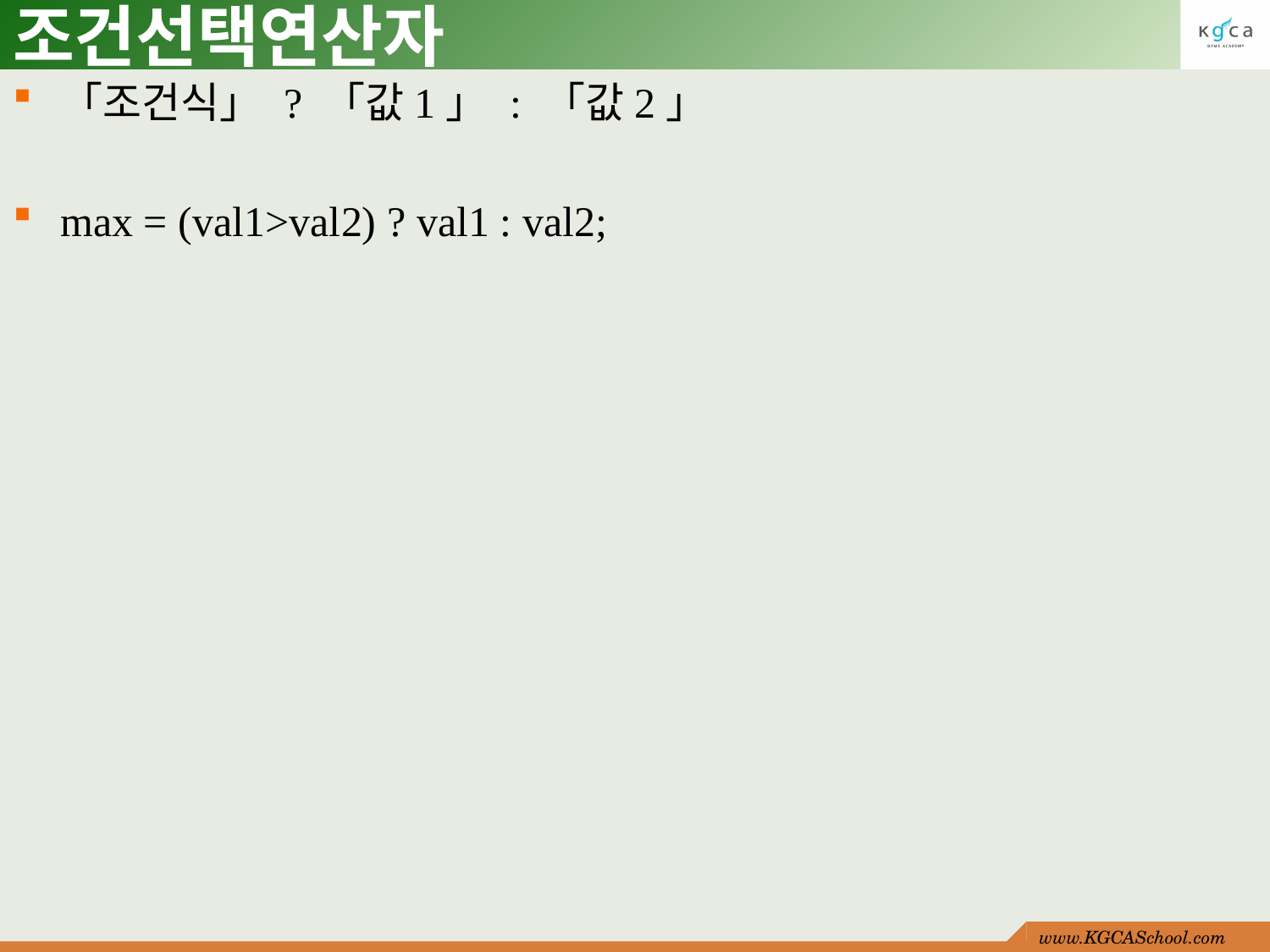

# 조건선택연산자
「조건식」 ? 「값1」 : 「값2」

max = (val1>val2) ? val1 : val2;